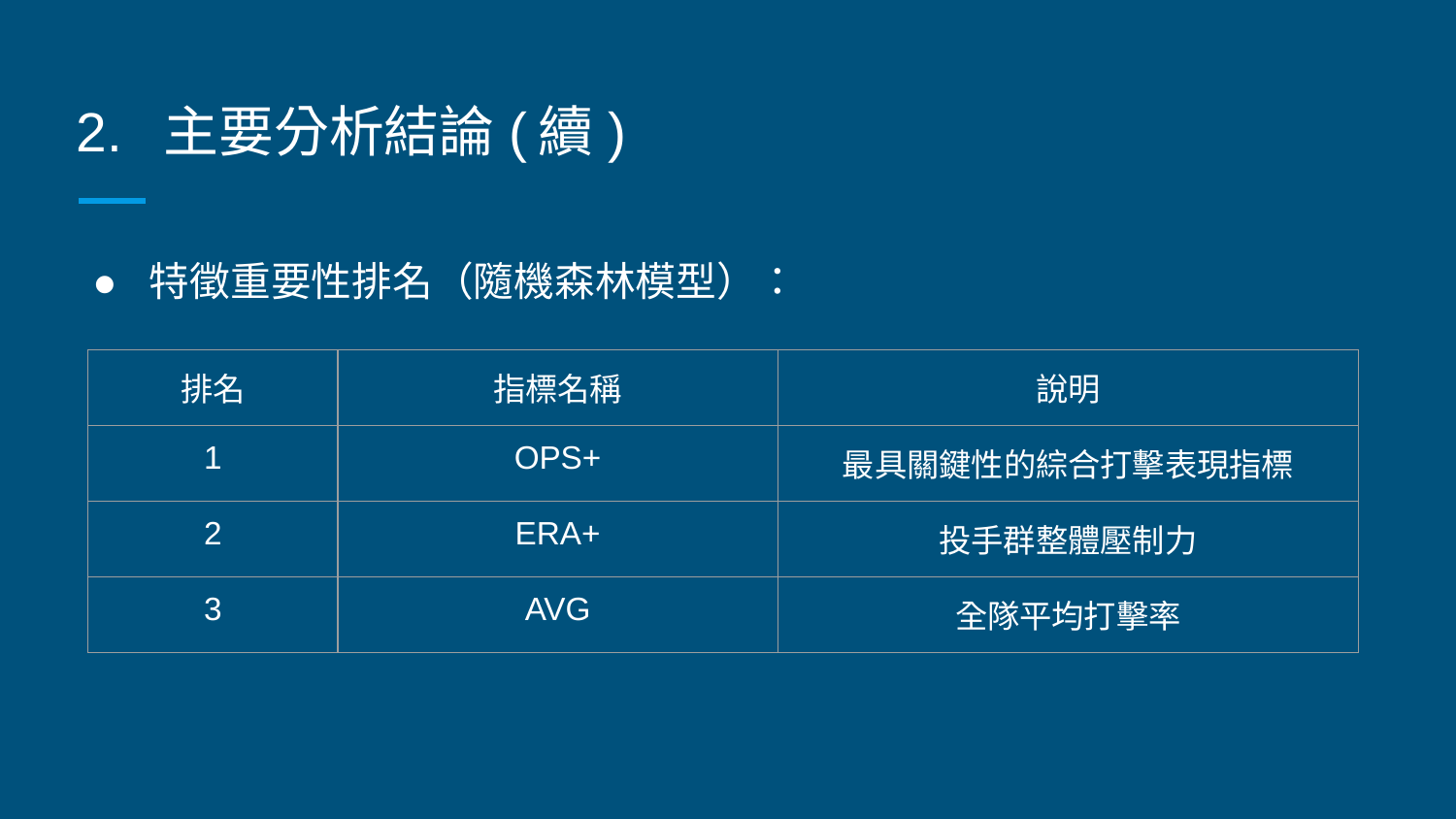

# 2.  主要分析結論(續)
特徵重要性排名（隨機森林模型）：

| 排名 | 指標名稱 | 說明 |
| --- | --- | --- |
| 1 | OPS+ | 最具關鍵性的綜合打擊表現指標 |
| 2 | ERA+ | 投手群整體壓制力 |
| 3 | AVG | 全隊平均打擊率 |